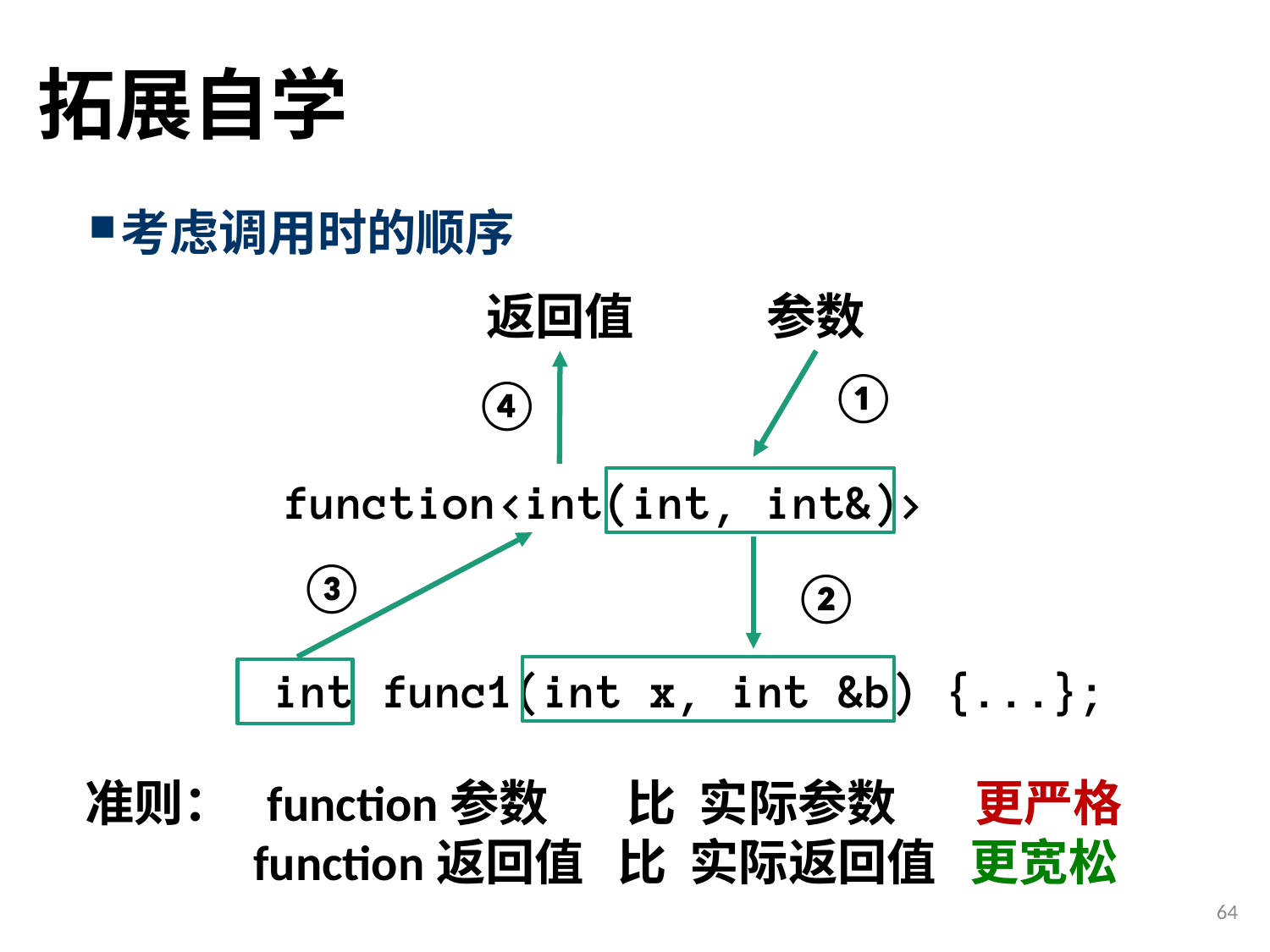

# 拓展自学
考虑调用时的顺序
返回值
参数
①
④
function<int(int, int&)>

③
②
int func1(int x, int &b) {...};

准则：  function参数       比  实际参数       更严格
               function返回值   比  实际返回值   更宽松
64